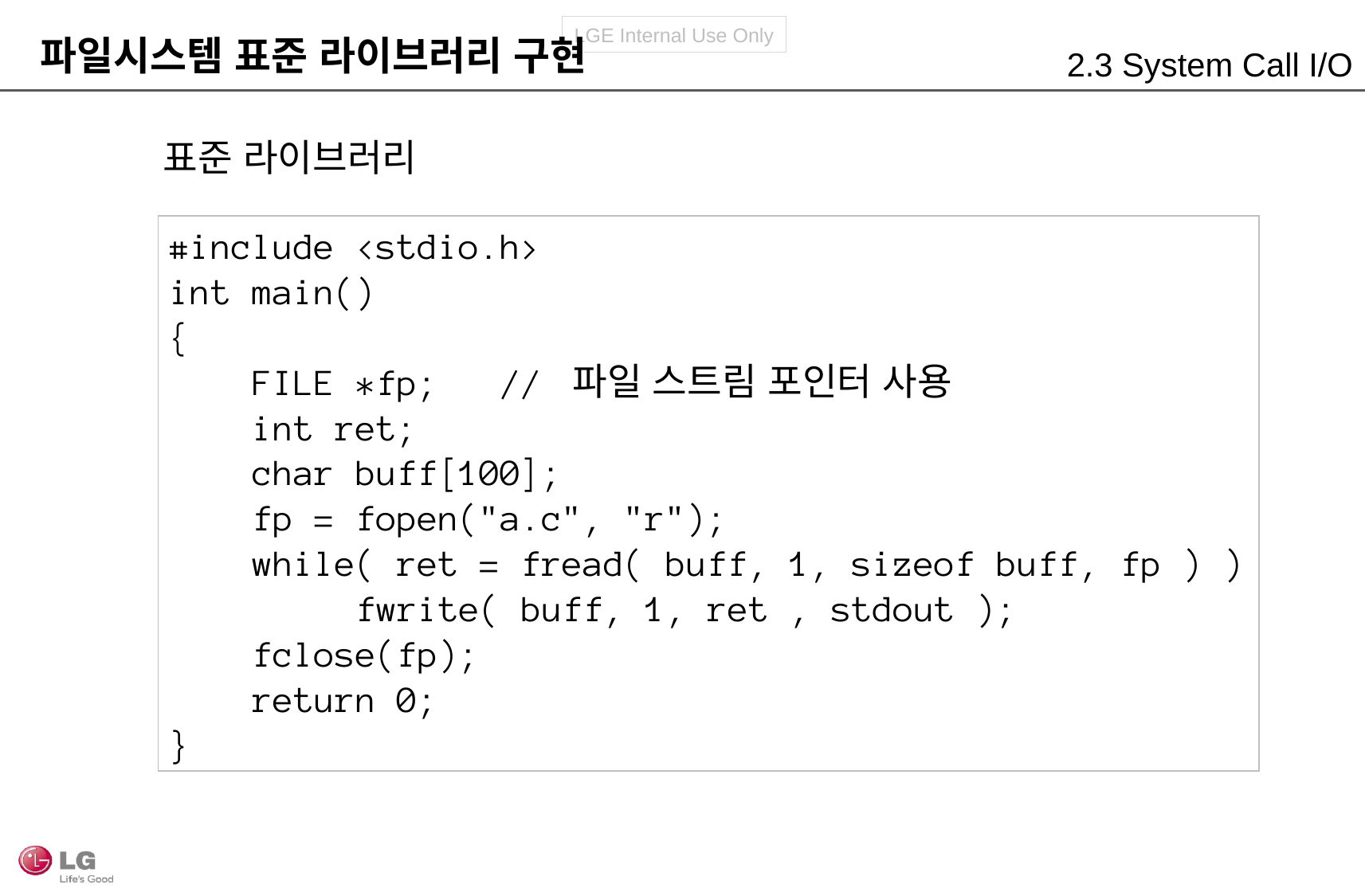

파일시스템 표준 라이브러리 구현
2.3 System Call I/O

표준 라이브러리
#include <stdio.h>
int main()
{
    FILE *fp;   // 파일 스트림 포인터 사용
    int ret;
    char buff[100];
    fp = fopen("a.c", "r");
    while( ret = fread( buff, 1, sizeof buff, fp ) )
         fwrite( buff, 1, ret , stdout );
    fclose(fp);
    return 0;
}